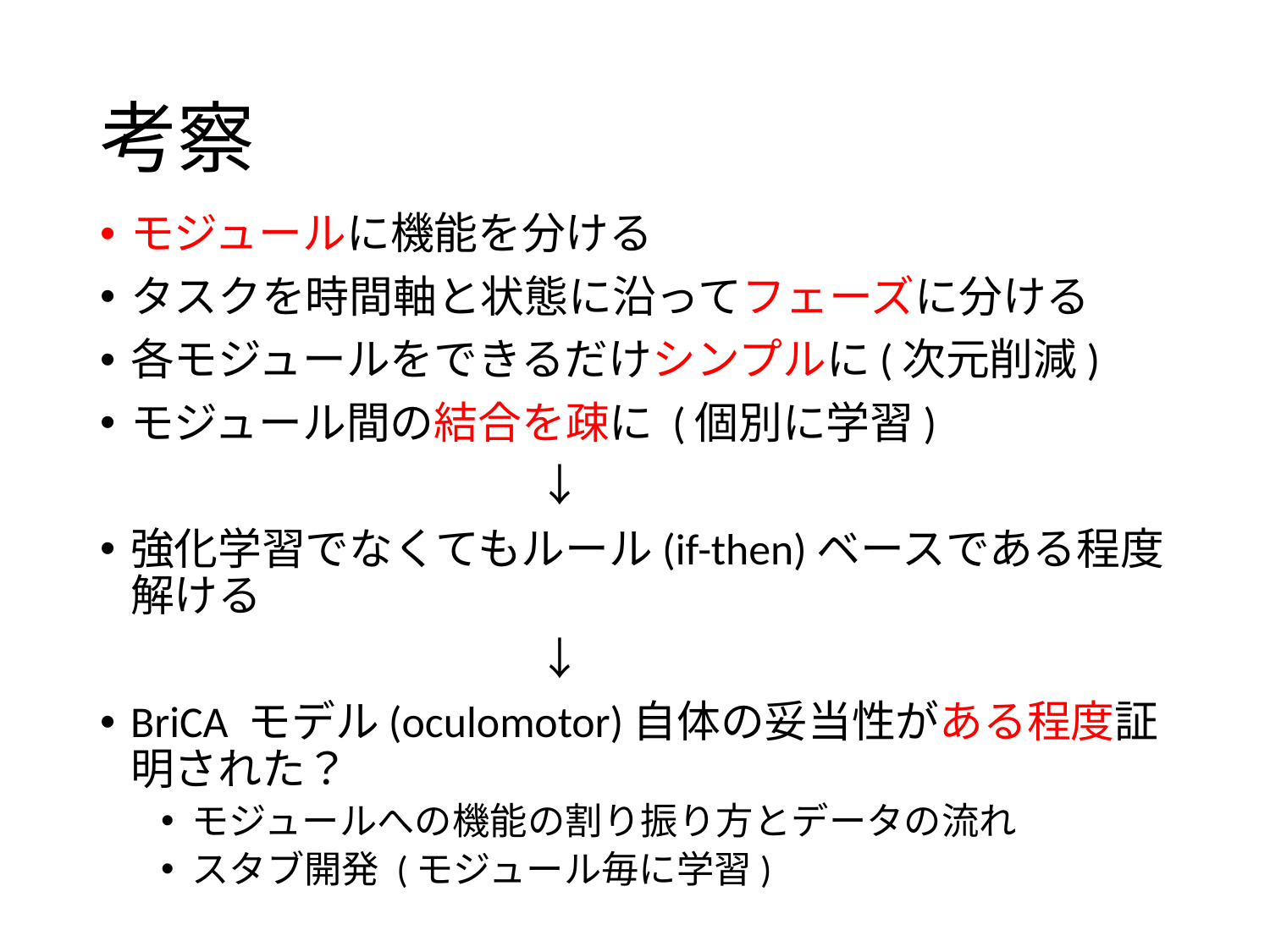

# 考察
モジュールに機能を分ける
タスクを時間軸と状態に沿ってフェーズに分ける
各モジュールをできるだけシンプルに(次元削減)
モジュール間の結合を疎に (個別に学習)
　　　　　　　　　　↓
強化学習でなくてもルール(if-then)ベースである程度解ける
　　　　　　　　　　↓
BriCA モデル(oculomotor)自体の妥当性がある程度証明された？
モジュールへの機能の割り振り方とデータの流れ
スタブ開発 (モジュール毎に学習)